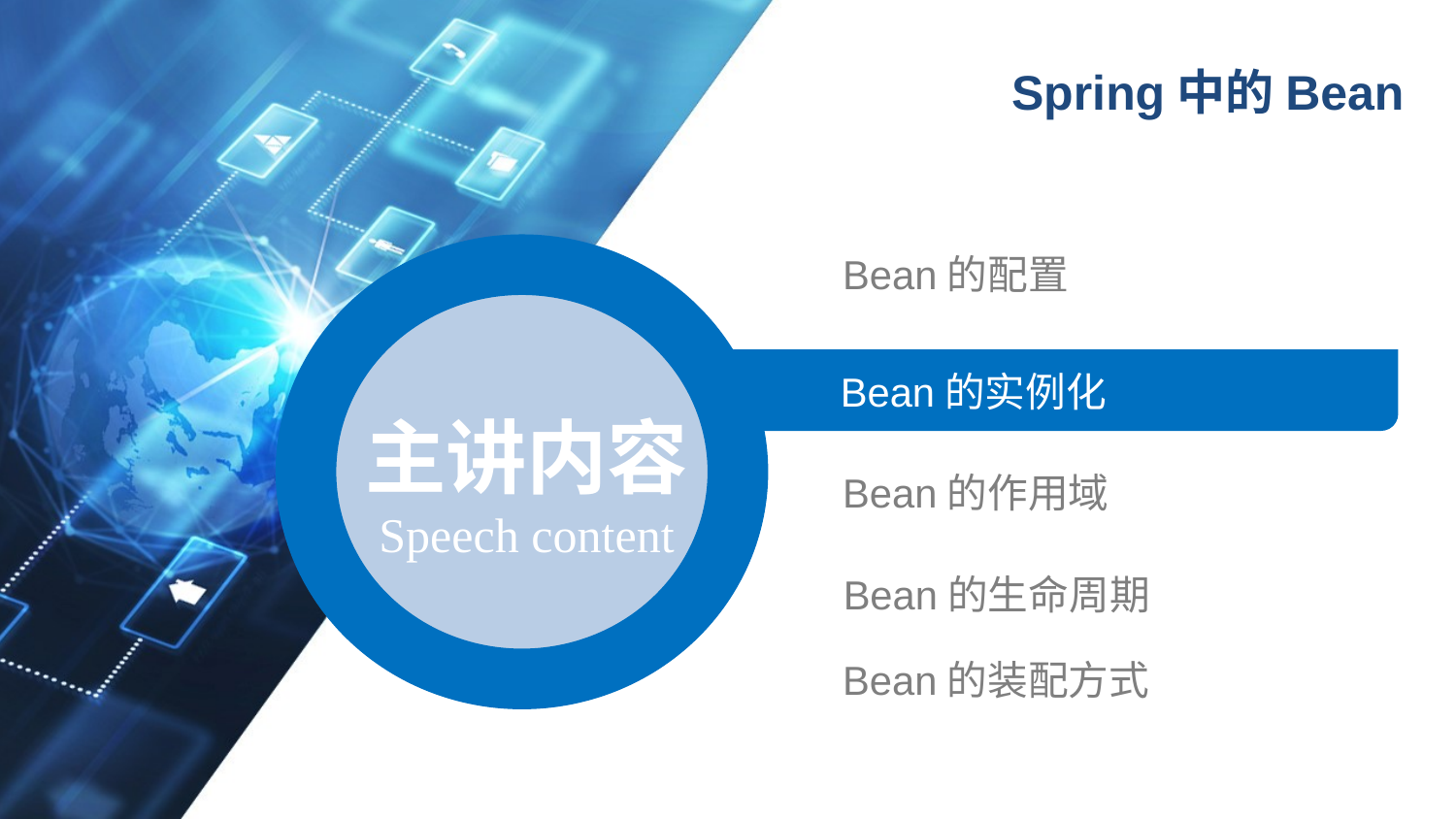

# Spring中的Bean
Bean的配置

主讲内容
Speech content

Bean的实例化
Bean的作用域
Bean的生命周期
Bean的装配方式